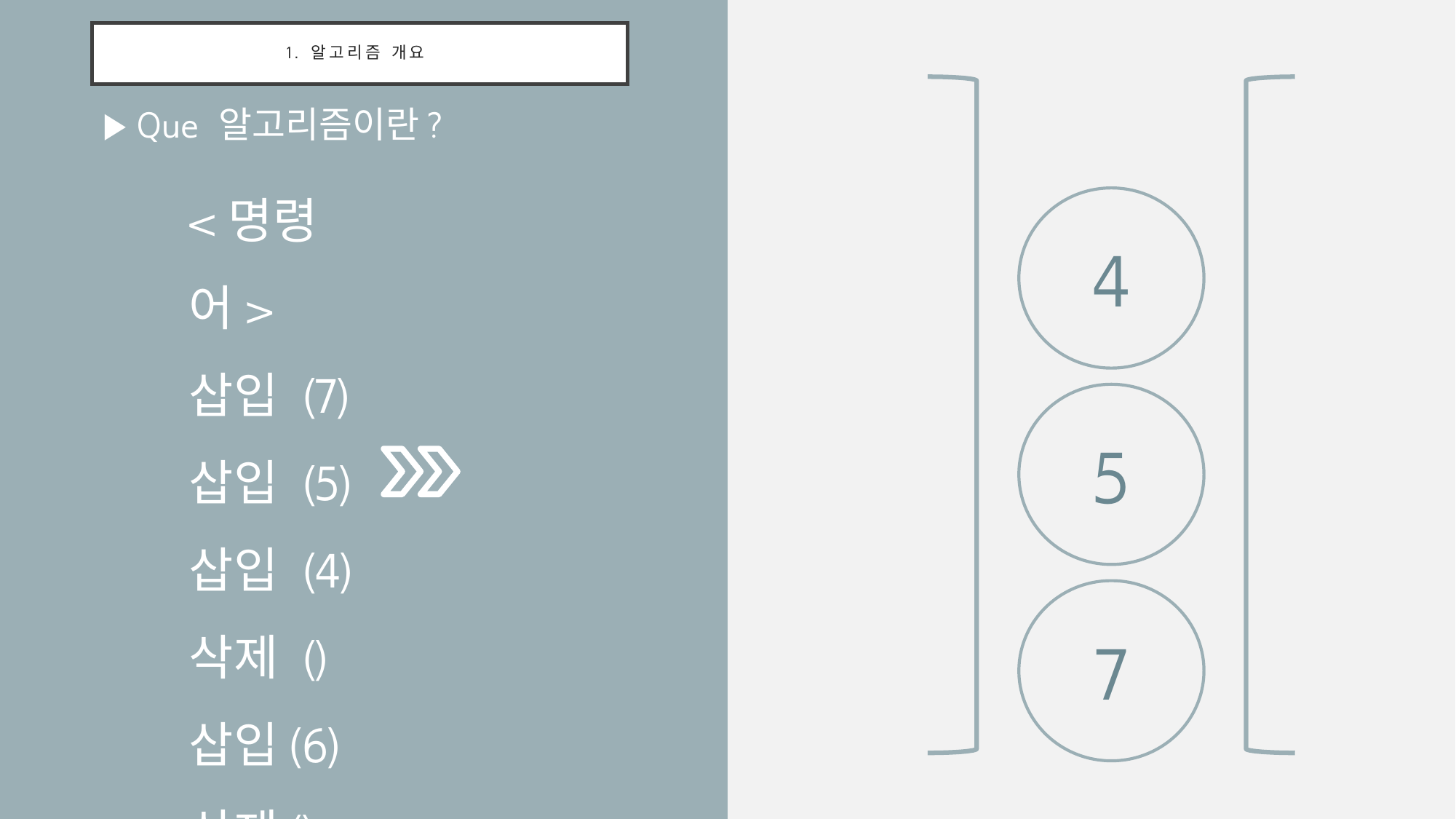

# 1. 알고리즘 개요

▶ Que 알고리즘이란?
<명령어>
삽입 (7)
삽입 (5)
삽입 (4)
삭제 ()
삽입(6)
삭제()

4
5

7